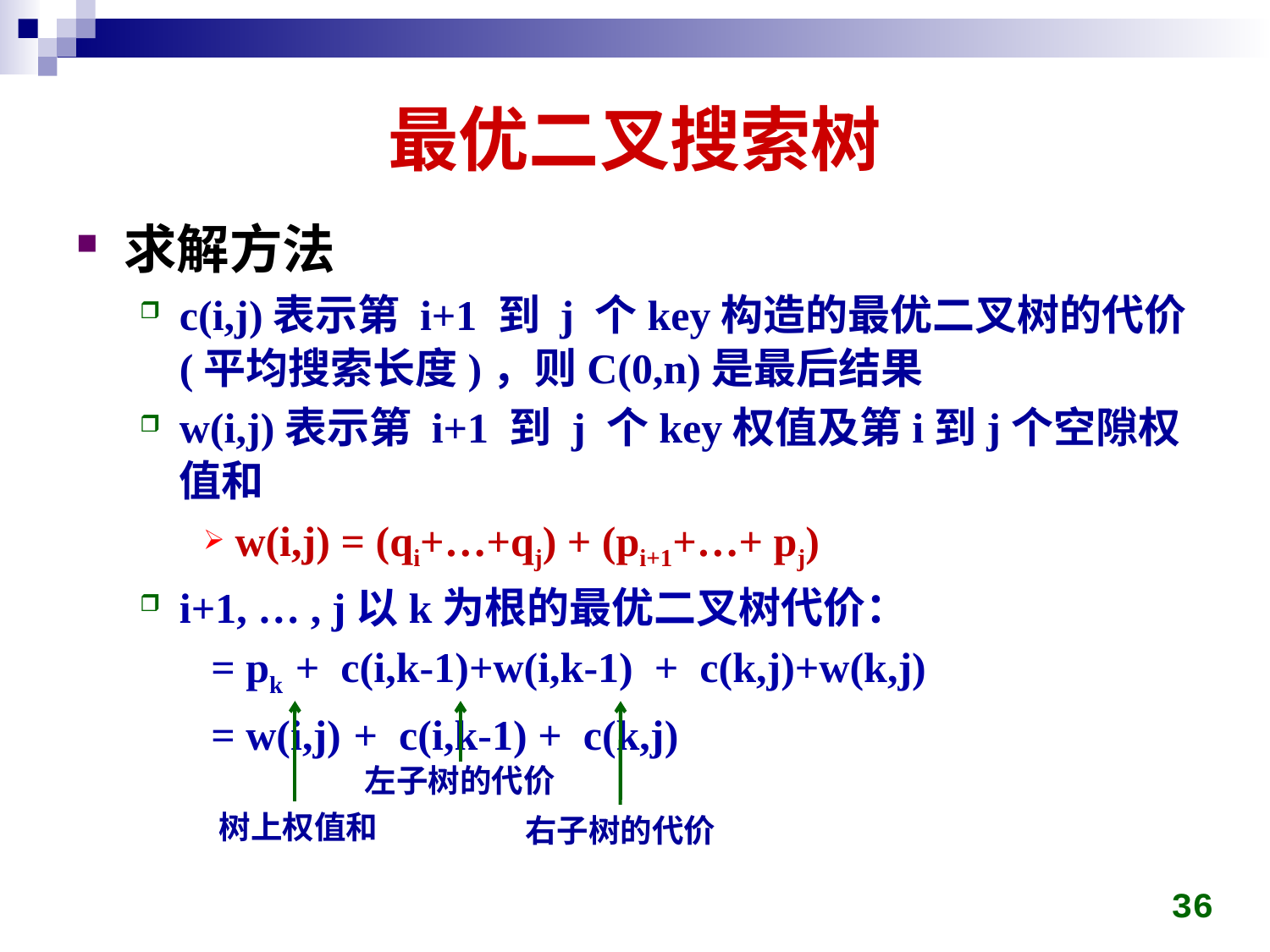

# 最优二叉搜索树
求解方法
c(i,j)表示第 i+1 到 j 个key构造的最优二叉树的代价(平均搜索长度)，则C(0,n)是最后结果
w(i,j)表示第 i+1 到 j 个key权值及第i到j个空隙权值和
w(i,j) = (qi+…+qj) + (pi+1+…+ pj)
i+1, … , j以k为根的最优二叉树代价：
      = pk  +  c(i,k-1)+w(i,k-1)  +  c(k,j)+w(k,j)
      = w(i,j)  +  c(i,k-1) +  c(k,j)

左子树的代价
树上权值和
右子树的代价
36